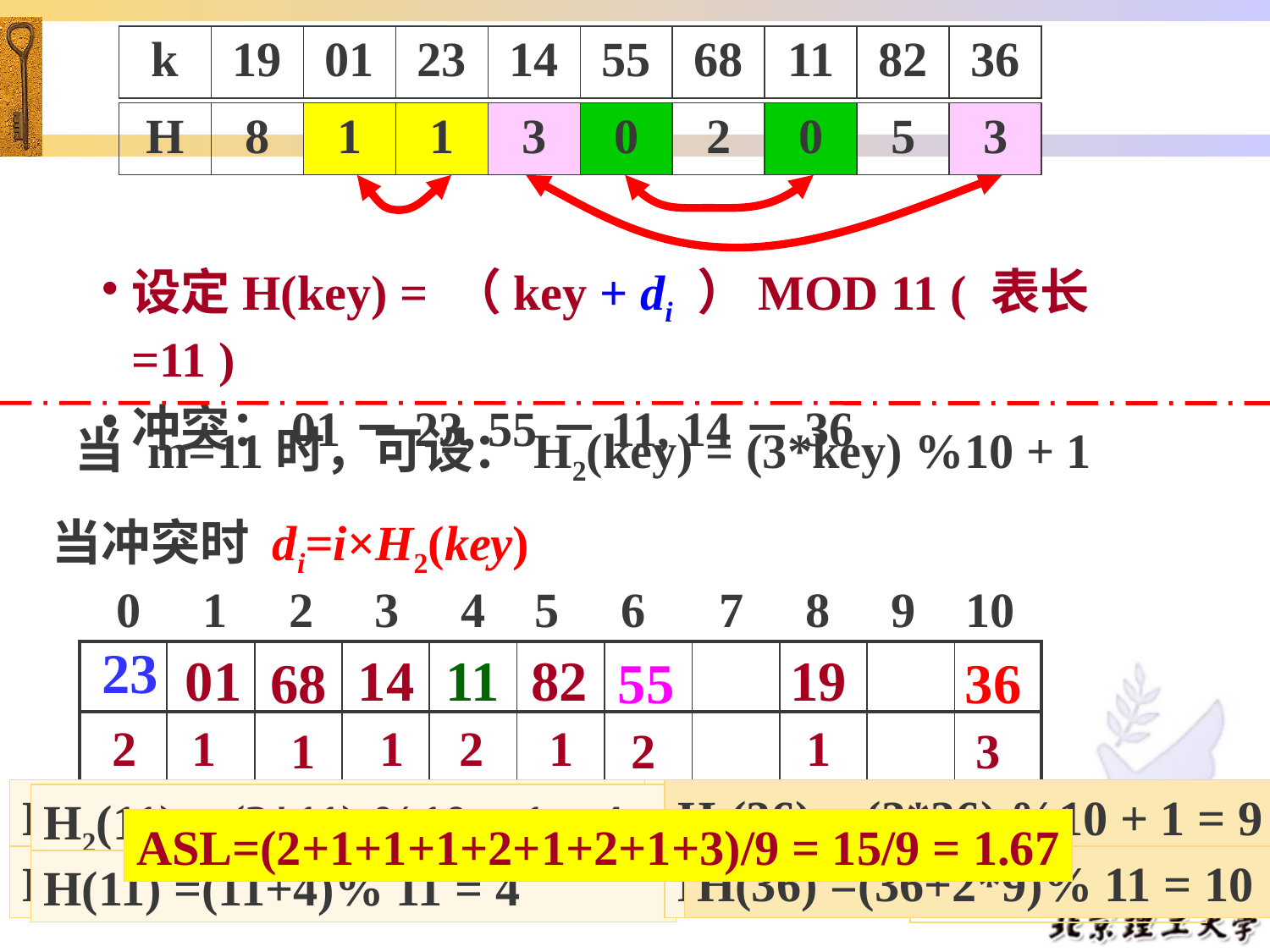

| k | 19 | 01 | 23 | 14 | 55 | 68 | 11 | 82 | 36 |
| --- | --- | --- | --- | --- | --- | --- | --- | --- | --- |
| H | 8 | 1 | 1 | 3 | 0 | 2 | 0 | 5 | 3 |
| --- | --- | --- | --- | --- | --- | --- | --- | --- | --- |

设定H(key) = （key + di ）MOD 11 ( 表长=11 )
冲突：01－23, 55－11, 14－36
 当 m=11时，可设：H2(key) = (3*key) %10 + 1
当冲突时 di=i×H2(key)
  0     1     2     3     4    5     6      7     8     9    10
23
01
14
11
82
19
68
55
36
|  |  |  |  |  |  |  |  |  |  |  |
| --- | --- | --- | --- | --- | --- | --- | --- | --- | --- | --- |
|  |  |  |  |  |  |  |  |  |  |  |
2
1
1
2
1
1
3
1
2
H2(23) = (3*23) %10 + 1 = 10
H2(55) = (3*55) %10 + 1 = 6
H2(36) = (3*36) %10 + 1 = 9
H2(11) = (3*11) %10 + 1 = 4
ASL=(2+1+1+1+2+1+2+1+3)/9 = 15/9 = 1.67
H(23) =(23+10)% 11 = 0
H(55) =(55+6)% 11 = 6
H(36) =(36+9)% 11 = 1
H(36) =(36+2*9)% 11 = 10
H(11) =(11+4)% 11 = 4
169